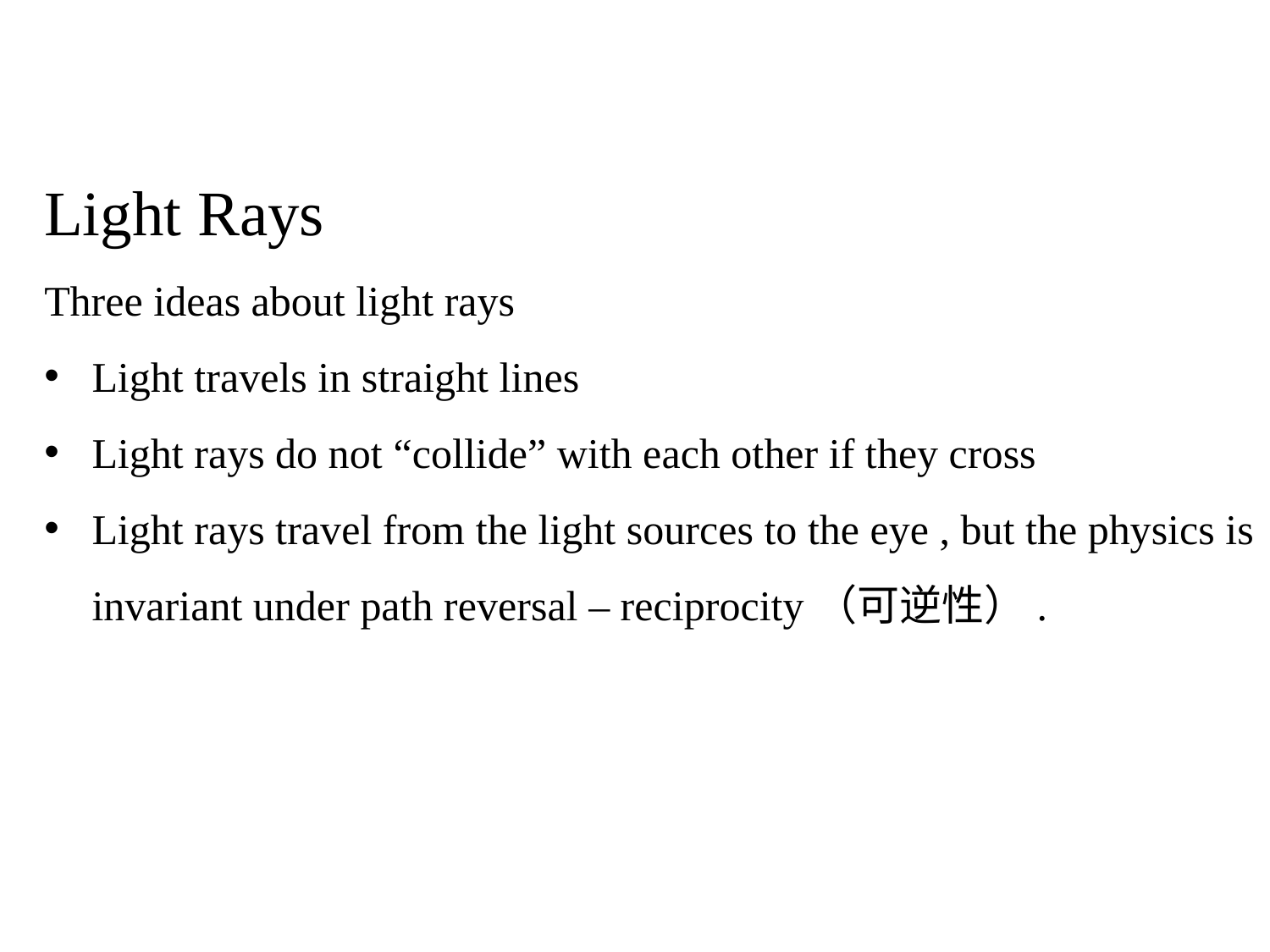

Light Rays
Three ideas about light rays
Light travels in straight lines
Light rays do not “collide” with each other if they cross
Light rays travel from the light sources to the eye , but the physics is invariant under path reversal – reciprocity（可逆性）.